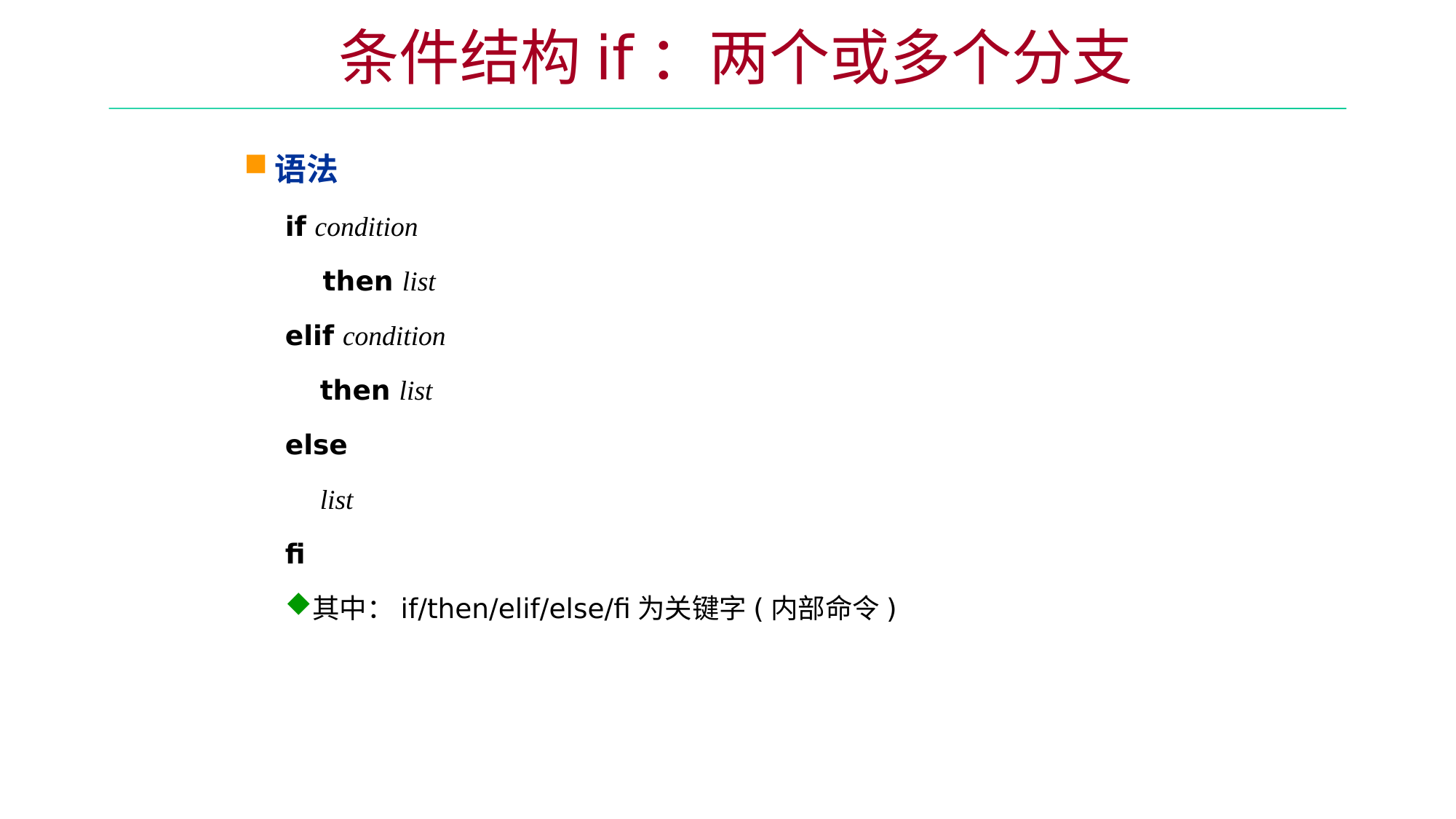

条件结构if：两个或多个分支
语法
if condition
    then list
elif condition
    then list
else
    list
fi
其中：if/then/elif/else/fi为关键字(内部命令)